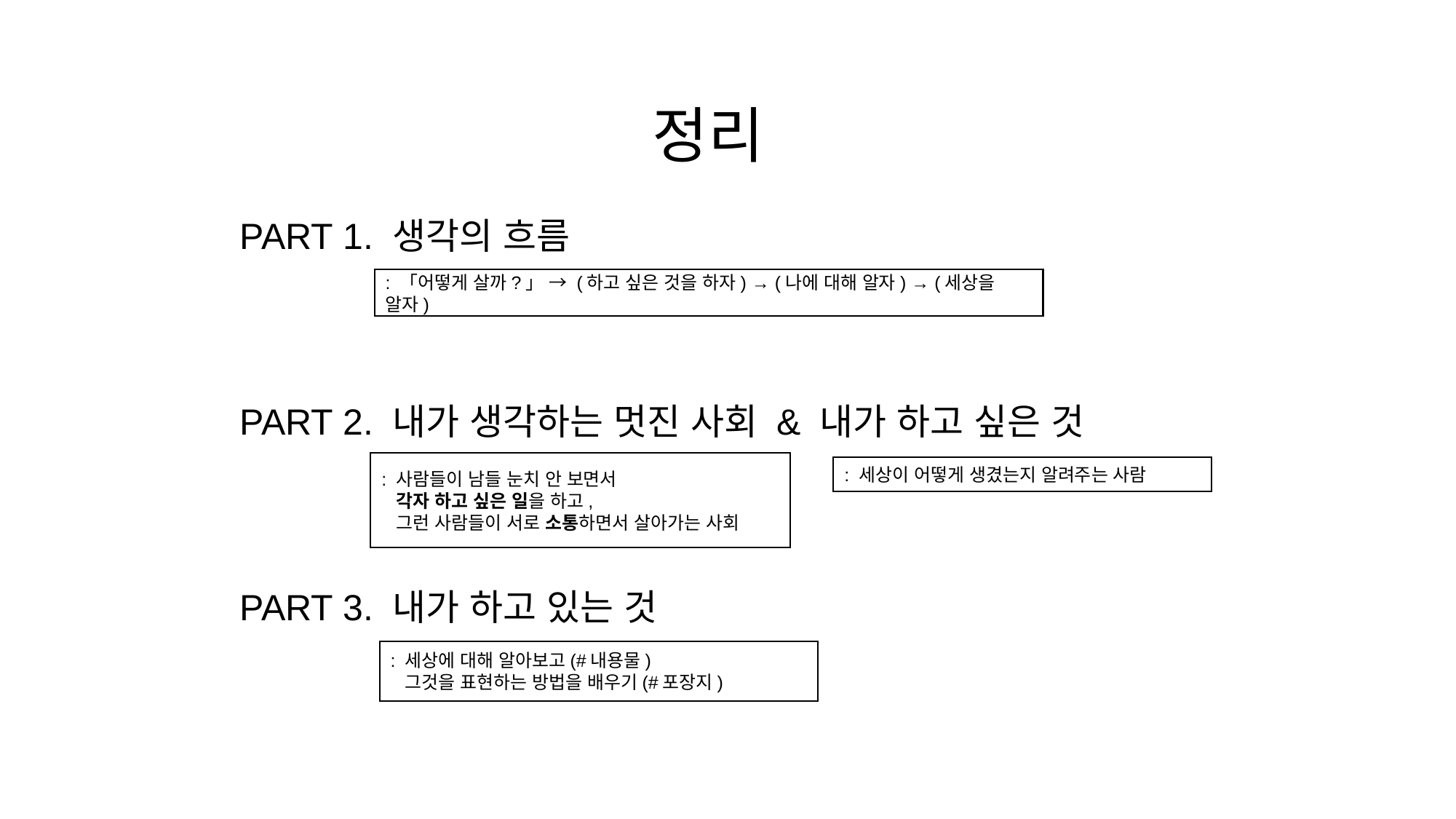

정리

PART 1. 생각의 흐름

PART 2. 내가 생각하는 멋진 사회 & 내가 하고 싶은 것

PART 3. 내가 하고 있는 것

: 「어떻게 살까?」 → (하고 싶은 것을 하자) → (나에 대해 알자) → (세상을 알자)
: 사람들이 남들 눈치 안 보면서
  각자 하고 싶은 일을 하고,
  그런 사람들이 서로 소통하면서 살아가는 사회
: 세상이 어떻게 생겼는지 알려주는 사람
: 세상에 대해 알아보고(#내용물)
  그것을 표현하는 방법을 배우기(#포장지)